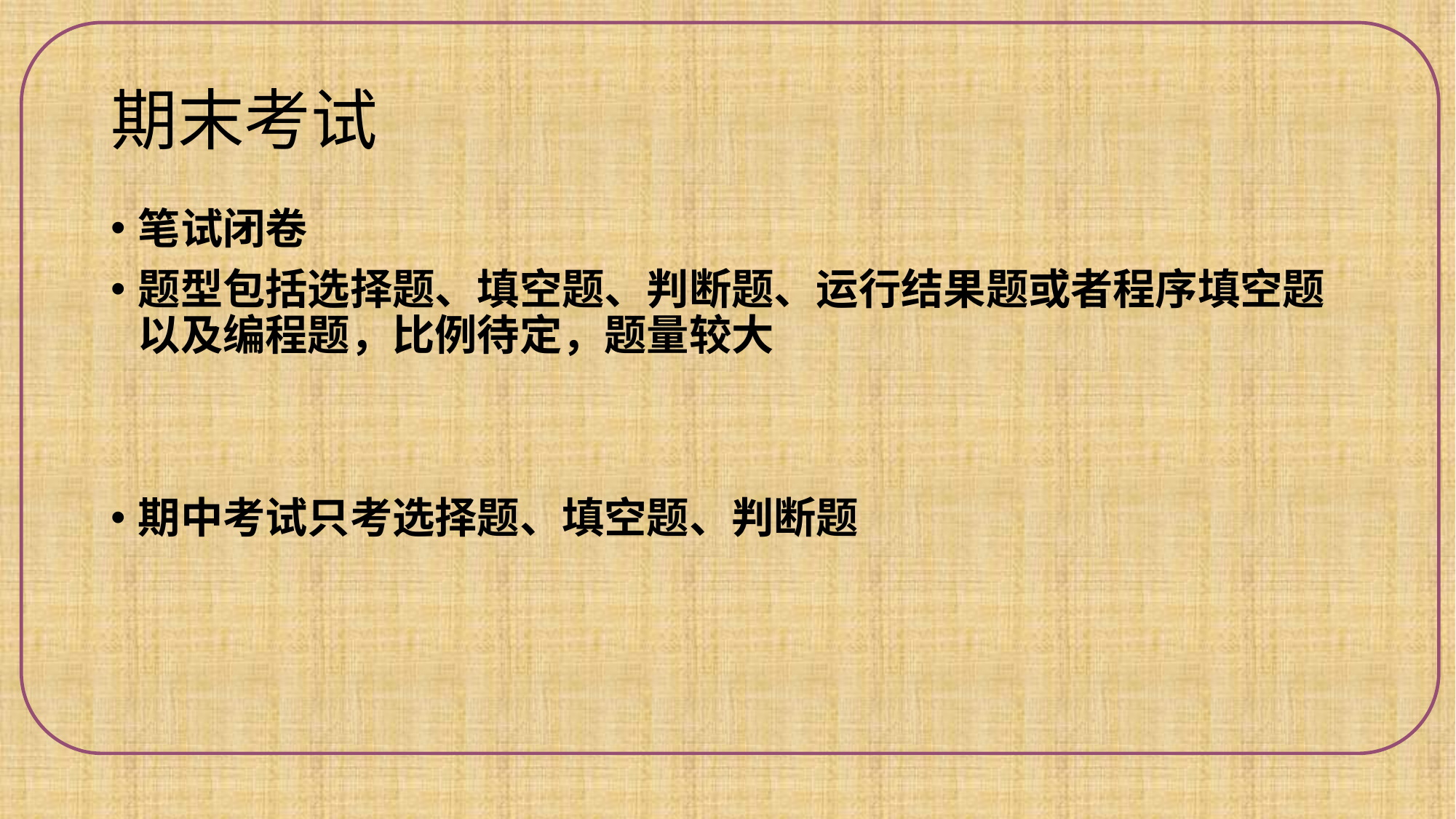

# 期末考试
笔试闭卷
题型包括选择题、填空题、判断题、运行结果题或者程序填空题以及编程题，比例待定，题量较大

期中考试只考选择题、填空题、判断题